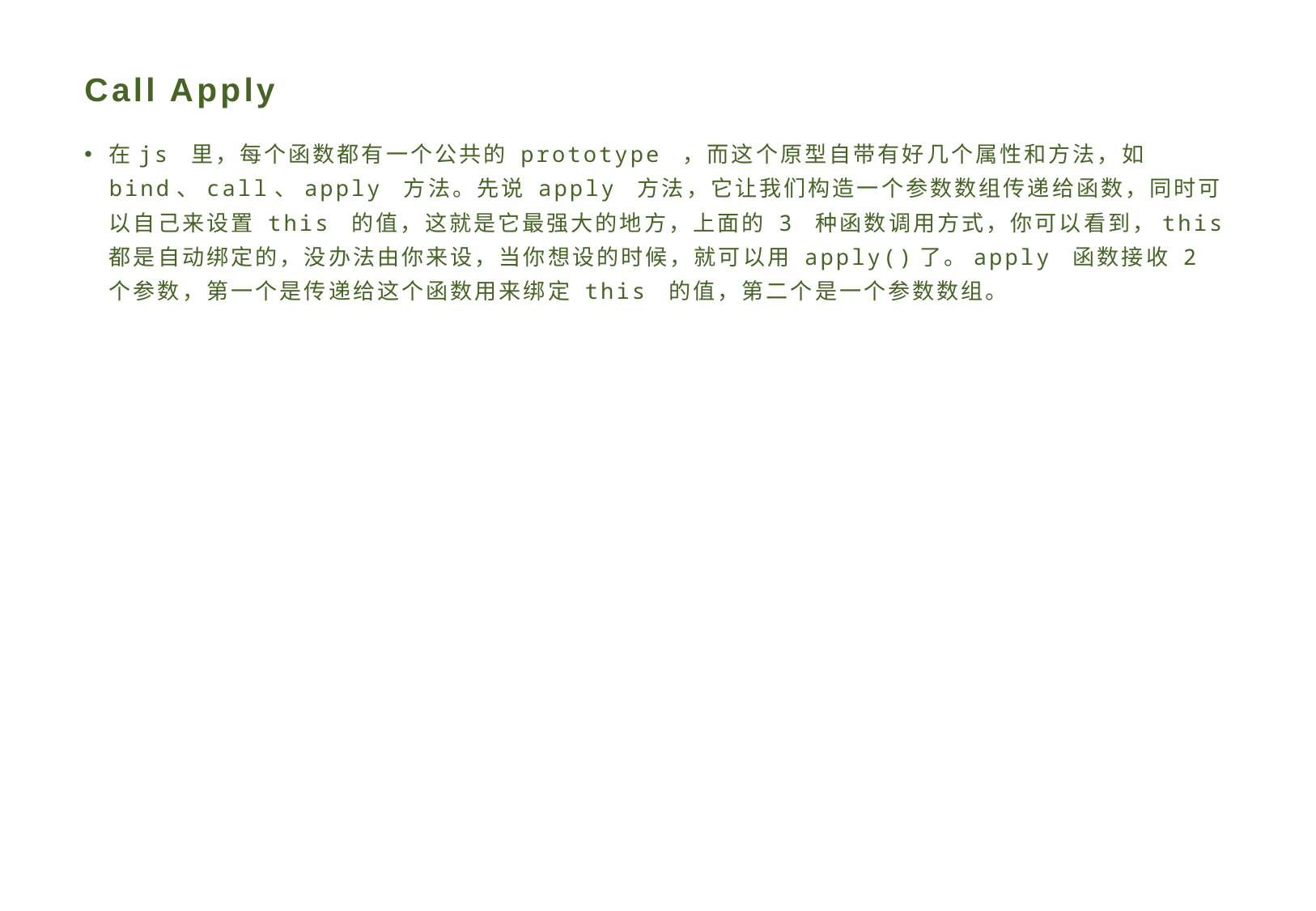

# Call Apply
在js 里，每个函数都有一个公共的 prototype ，而这个原型自带有好几个属性和方法，如bind、call、apply 方法。先说 apply 方法，它让我们构造一个参数数组传递给函数，同时可以自己来设置 this 的值，这就是它最强大的地方，上面的 3 种函数调用方式，你可以看到，this 都是自动绑定的，没办法由你来设，当你想设的时候，就可以用 apply()了。apply 函数接收 2 个参数，第一个是传递给这个函数用来绑定 this 的值，第二个是一个参数数组。